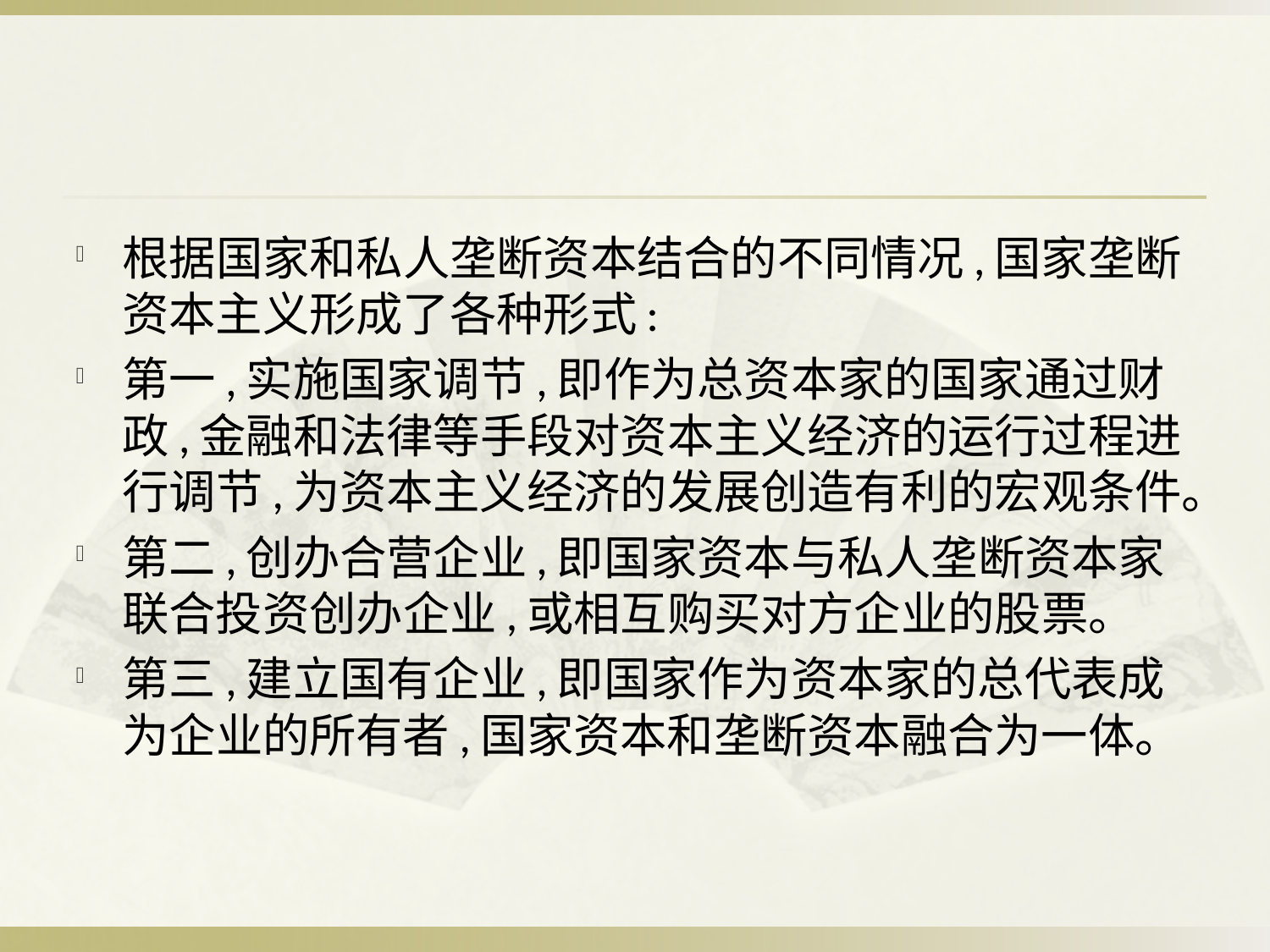

#
根据国家和私人垄断资本结合的不同情况,国家垄断资本主义形成了各种形式:
第一,实施国家调节,即作为总资本家的国家通过财政,金融和法律等手段对资本主义经济的运行过程进行调节,为资本主义经济的发展创造有利的宏观条件。
第二,创办合营企业,即国家资本与私人垄断资本家联合投资创办企业,或相互购买对方企业的股票。
第三,建立国有企业,即国家作为资本家的总代表成为企业的所有者,国家资本和垄断资本融合为一体。